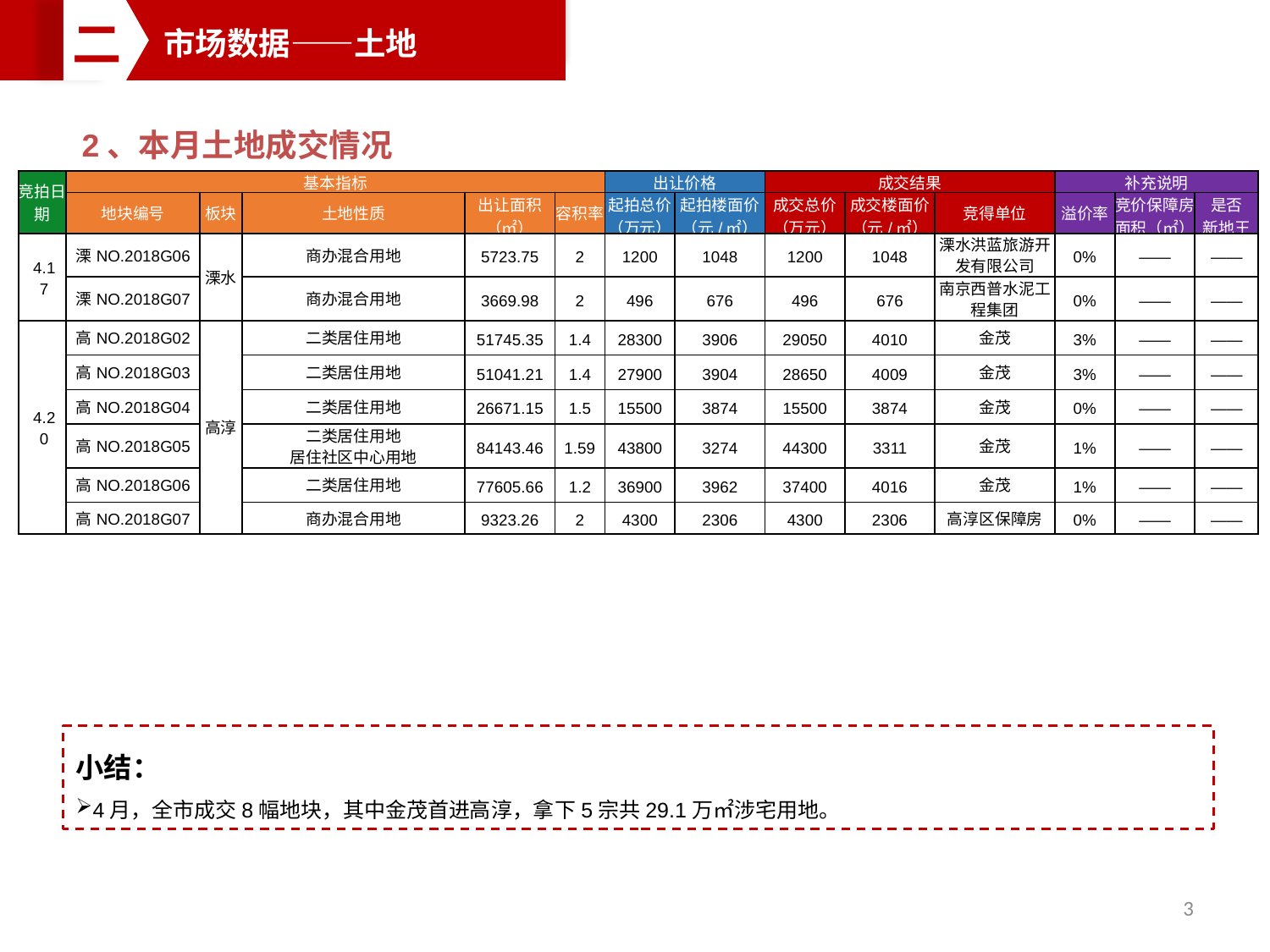

市场数据——土地
二
2、本月土地成交情况
| 竞拍日期 | 基本指标 |  |  |  |  | 出让价格 |  | 成交结果 |  |  | 补充说明 |  |  |
| --- | --- | --- | --- | --- | --- | --- | --- | --- | --- | --- | --- | --- | --- |
|  | 地块编号 | 板块 | 土地性质 | 出让面积 （㎡） | 容积率 | 起拍总价 （万元） | 起拍楼面价 （元/㎡） | 成交总价 （万元） | 成交楼面价 （元/㎡） | 竞得单位 | 溢价率 | 竞价保障房面积（㎡） | 是否 新地王 |
| 4.17 | 溧NO.2018G06 | 溧水 | 商办混合用地 | 5723.75 | 2 | 1200 | 1048 | 1200 | 1048 | 溧水洪蓝旅游开发有限公司 | 0% | —— | —— |
|  | 溧NO.2018G07 |  | 商办混合用地 | 3669.98 | 2 | 496 | 676 | 496 | 676 | 南京西普水泥工程集团 | 0% | —— | —— |
| 4.20 | 高NO.2018G02 | 高淳 | 二类居住用地 | 51745.35 | 1.4 | 28300 | 3906 | 29050 | 4010 | 金茂 | 3% | —— | —— |
|  | 高NO.2018G03 |  | 二类居住用地 | 51041.21 | 1.4 | 27900 | 3904 | 28650 | 4009 | 金茂 | 3% | —— | —— |
|  | 高NO.2018G04 |  | 二类居住用地 | 26671.15 | 1.5 | 15500 | 3874 | 15500 | 3874 | 金茂 | 0% | —— | —— |
|  | 高NO.2018G05 |  | 二类居住用地 居住社区中心用地 | 84143.46 | 1.59 | 43800 | 3274 | 44300 | 3311 | 金茂 | 1% | —— | —— |
|  | 高NO.2018G06 |  | 二类居住用地 | 77605.66 | 1.2 | 36900 | 3962 | 37400 | 4016 | 金茂 | 1% | —— | —— |
|  | 高NO.2018G07 |  | 商办混合用地 | 9323.26 | 2 | 4300 | 2306 | 4300 | 2306 | 高淳区保障房 | 0% | —— | —— |
小结：
4月，全市成交8幅地块，其中金茂首进高淳，拿下5宗共29.1万㎡涉宅用地。
3